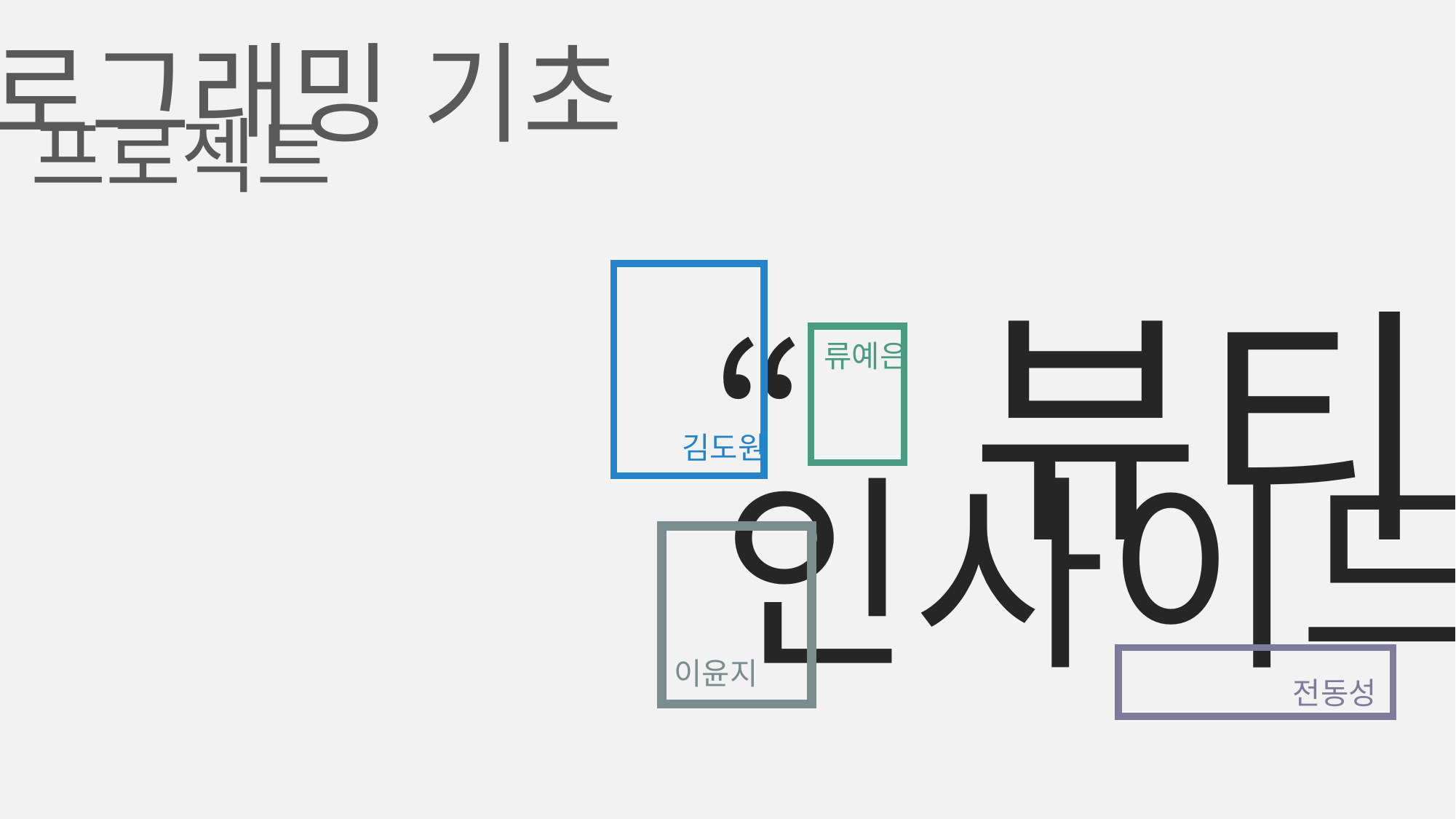

프로그래밍 기초
:팀 프로젝트

류예은
“뷰티
  인사이드”
김도원

이윤지
전동성